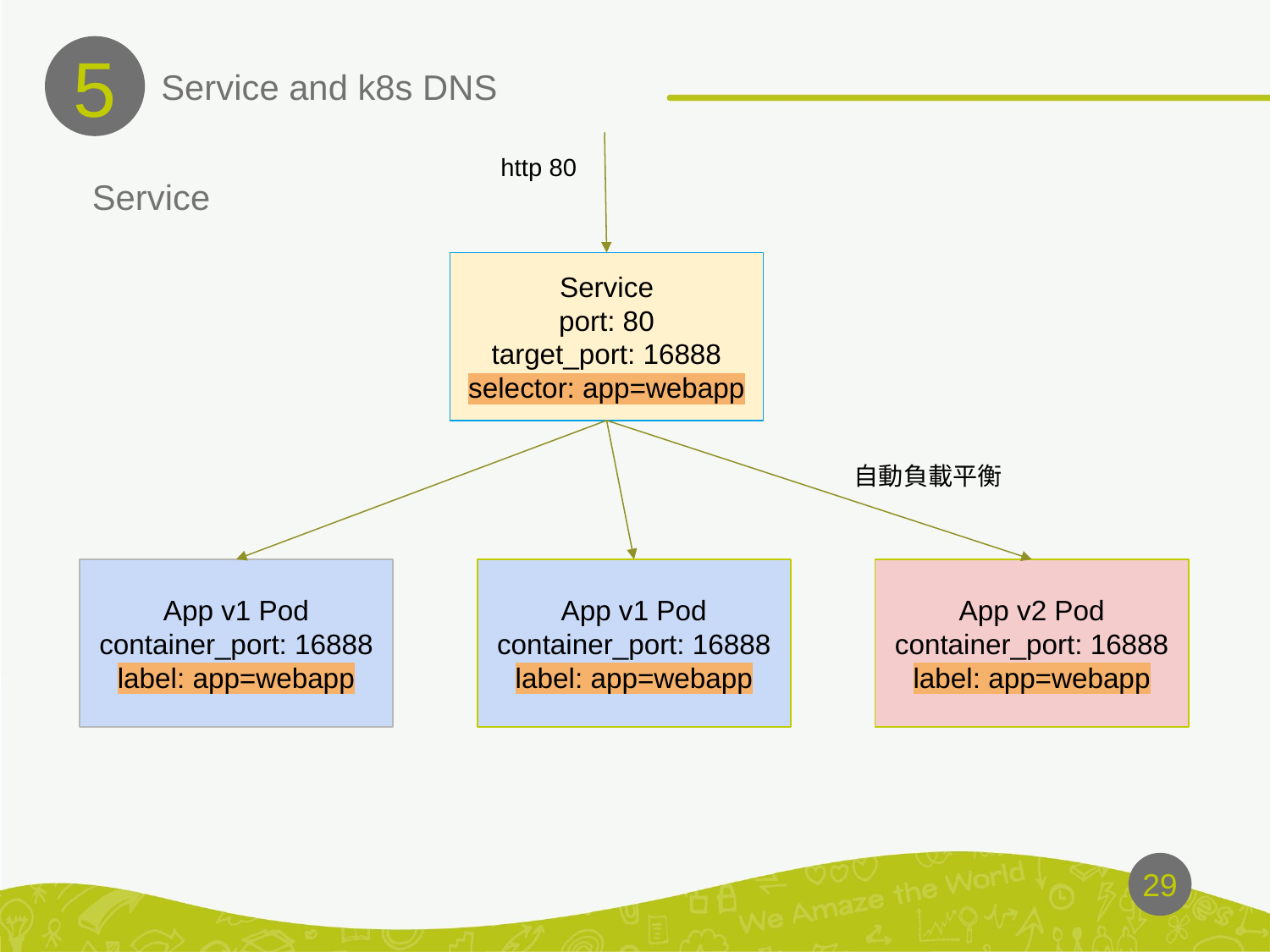

5
# Service and k8s DNS
http 80
Service
Service
port: 80
target_port: 16888
selector: app=webapp
自動負載平衡
App v1 Pod
container_port: 16888
label: app=webapp
App v1 Pod
container_port: 16888
label: app=webapp
App v2 Pod
container_port: 16888
label: app=webapp
29